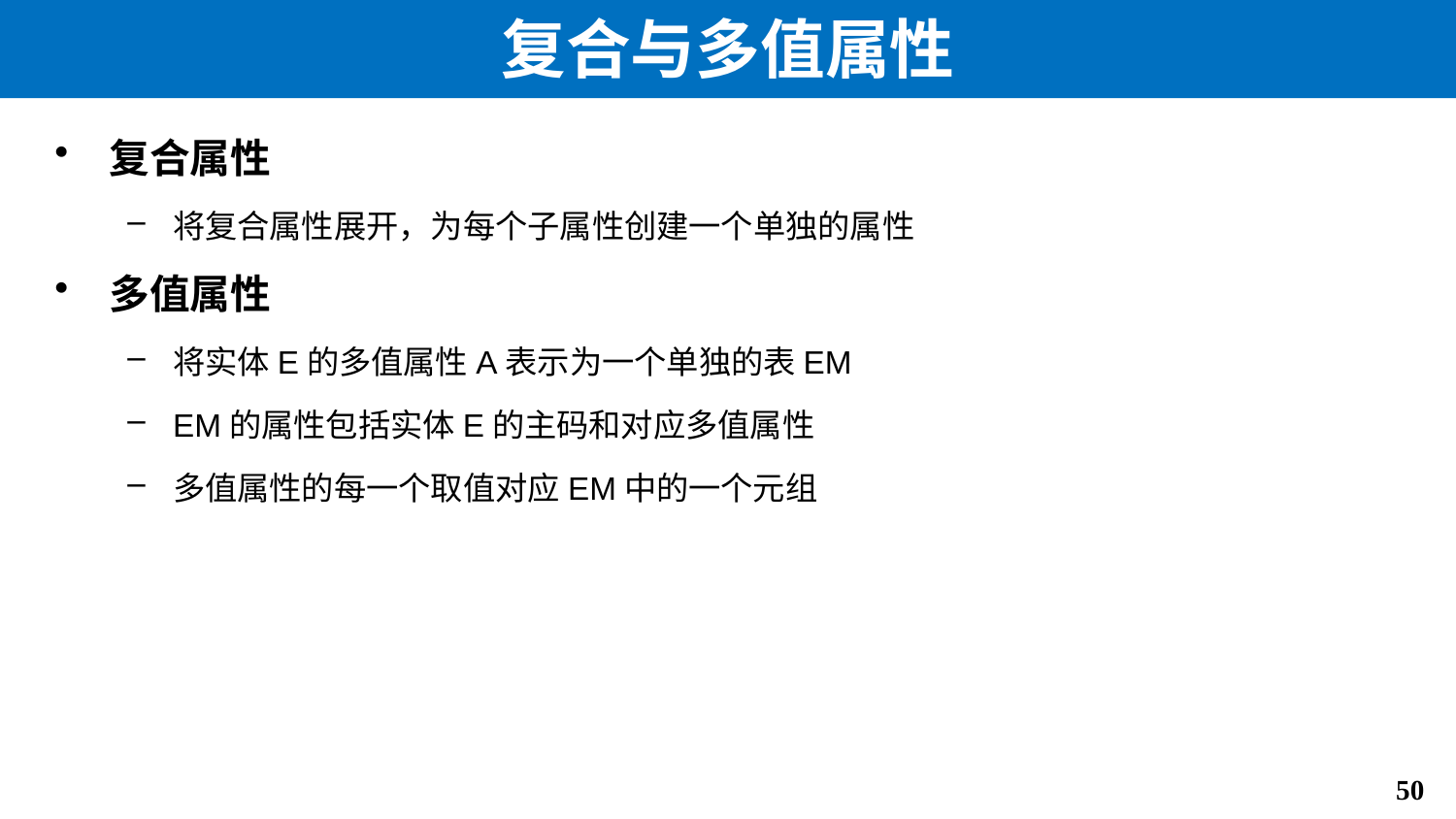

# 复合与多值属性
复合属性
将复合属性展开，为每个子属性创建一个单独的属性
多值属性
将实体E的多值属性A表示为一个单独的表EM
EM的属性包括实体E的主码和对应多值属性
多值属性的每一个取值对应EM中的一个元组